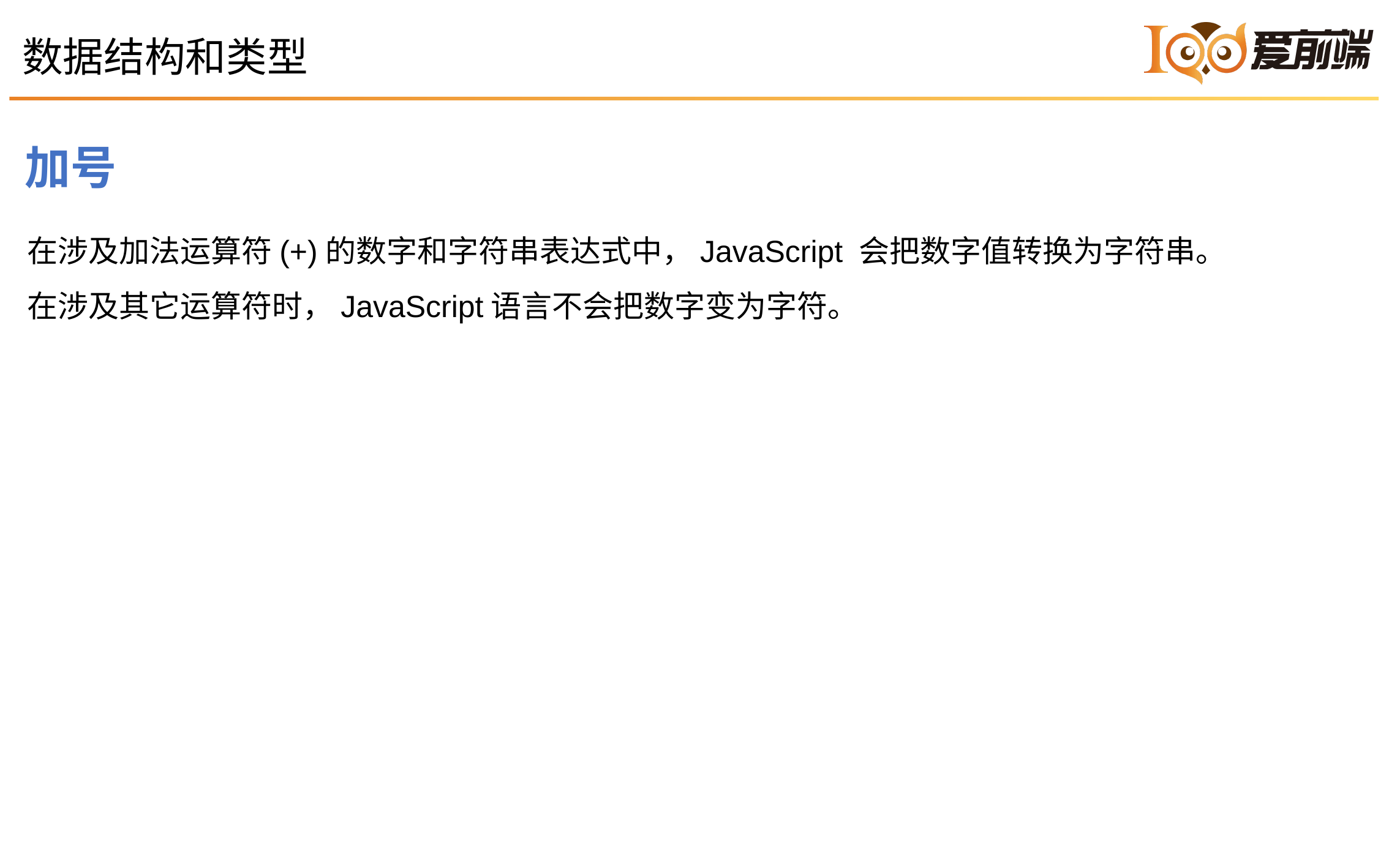

1
数据结构和类型

加号
在涉及加法运算符(+)的数字和字符串表达式中，JavaScript 会把数字值转换为字符串。
在涉及其它运算符时，JavaScript语言不会把数字变为字符。